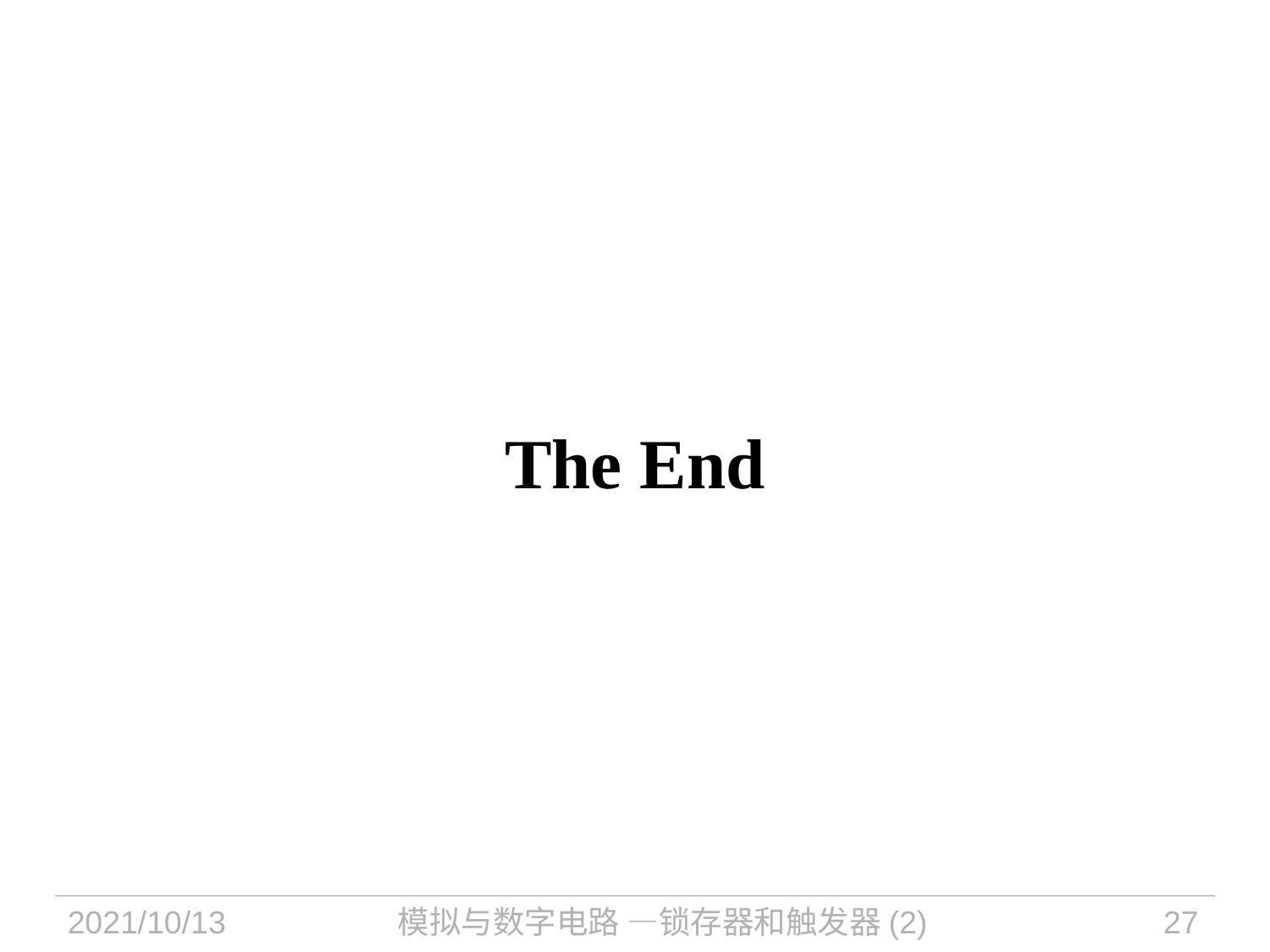

# The End
2021/10/13
模拟与数字电路 —锁存器和触发器(2)
27